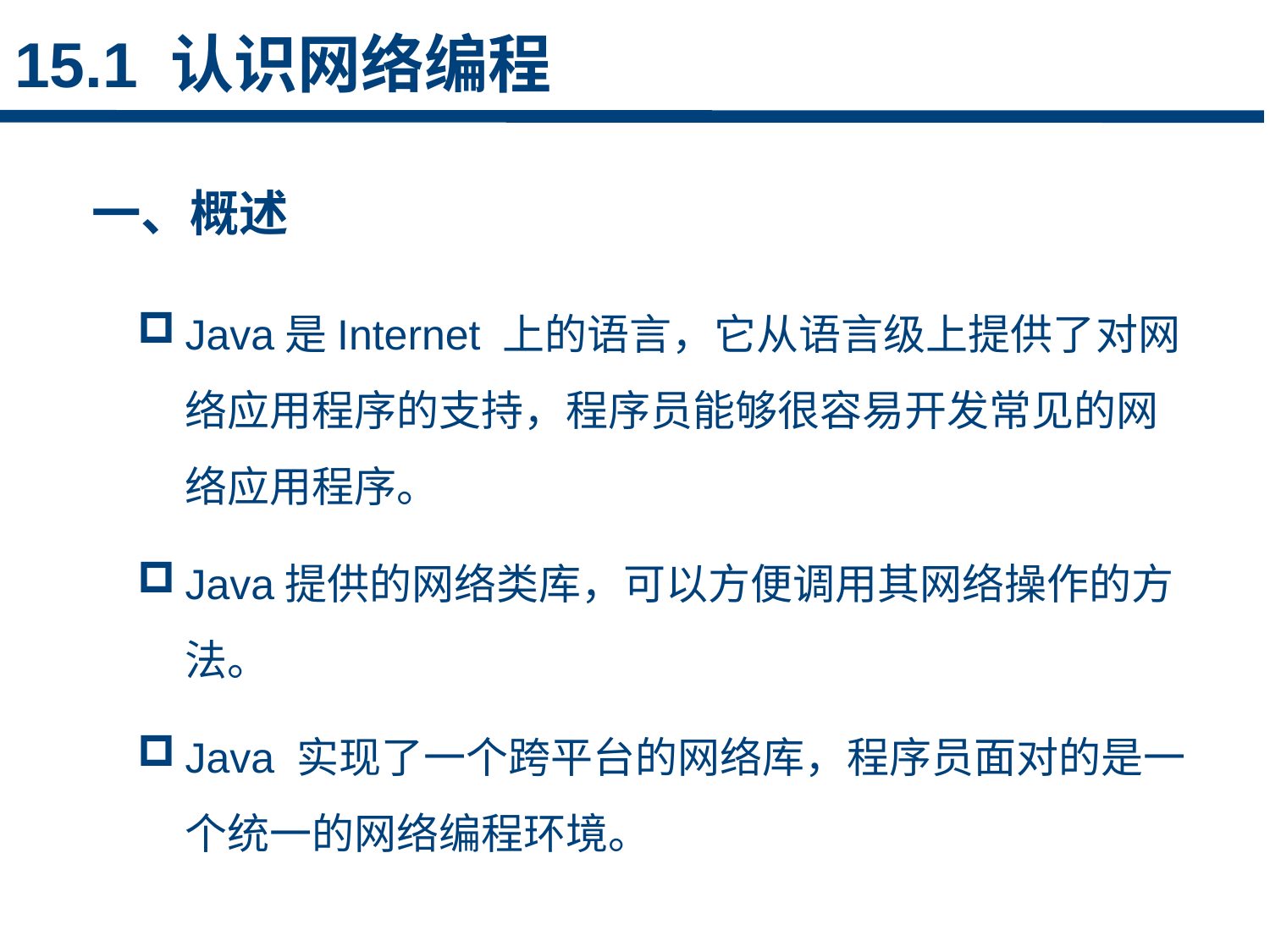

15.1 认识网络编程
一、概述
点击添加文本
Java是Internet 上的语言，它从语言级上提供了对网络应用程序的支持，程序员能够很容易开发常见的网络应用程序。
Java提供的网络类库，可以方便调用其网络操作的方法。
Java 实现了一个跨平台的网络库，程序员面对的是一个统一的网络编程环境。
点击添加文本
点击添加文本
点击添加文本